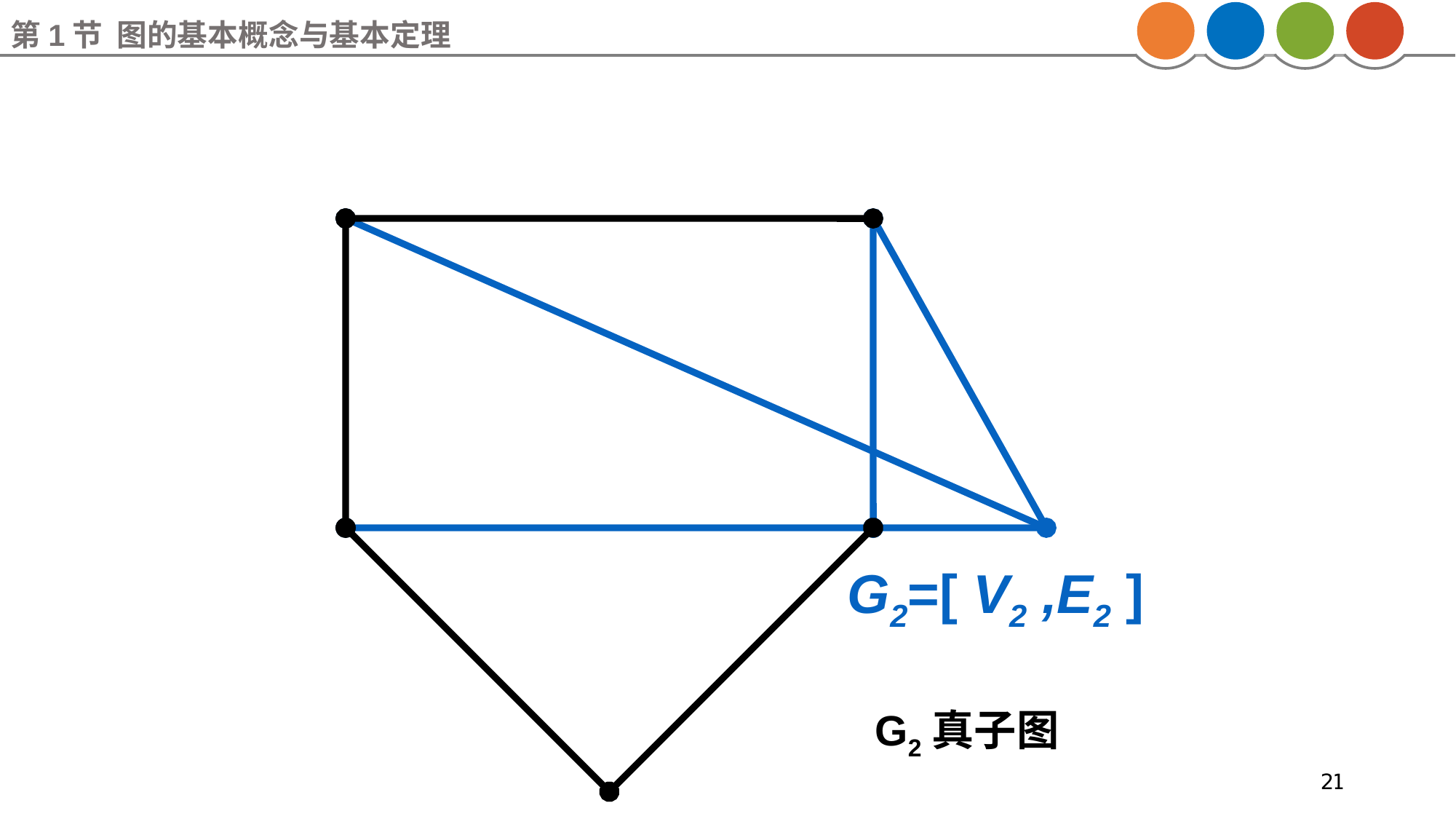

第1节  图的基本概念与基本定理

G2=[ V2 ,E2 ]

G2真子图
21